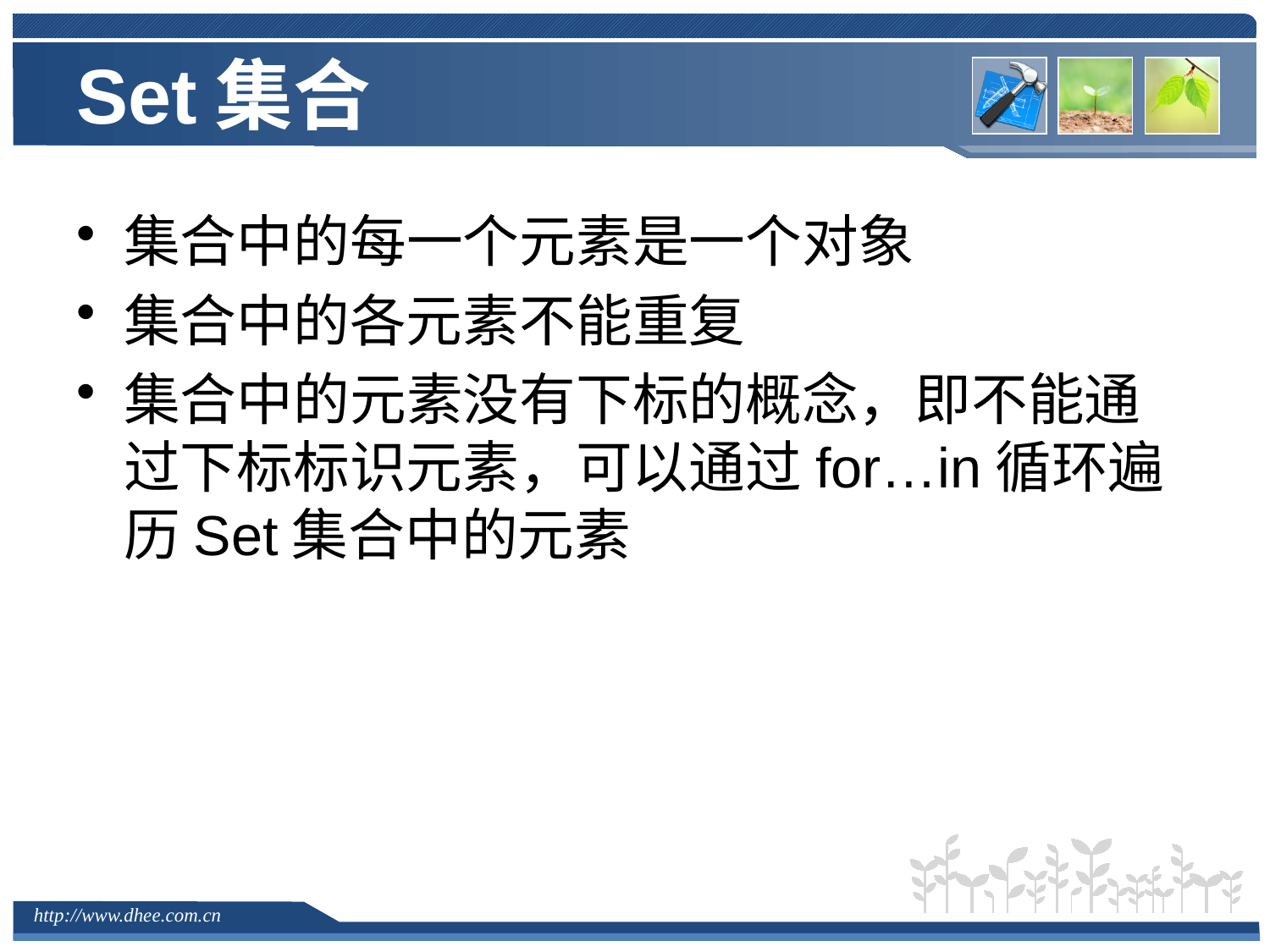

# Set集合
集合中的每一个元素是一个对象
集合中的各元素不能重复
集合中的元素没有下标的概念，即不能通过下标标识元素，可以通过for…in循环遍历Set集合中的元素